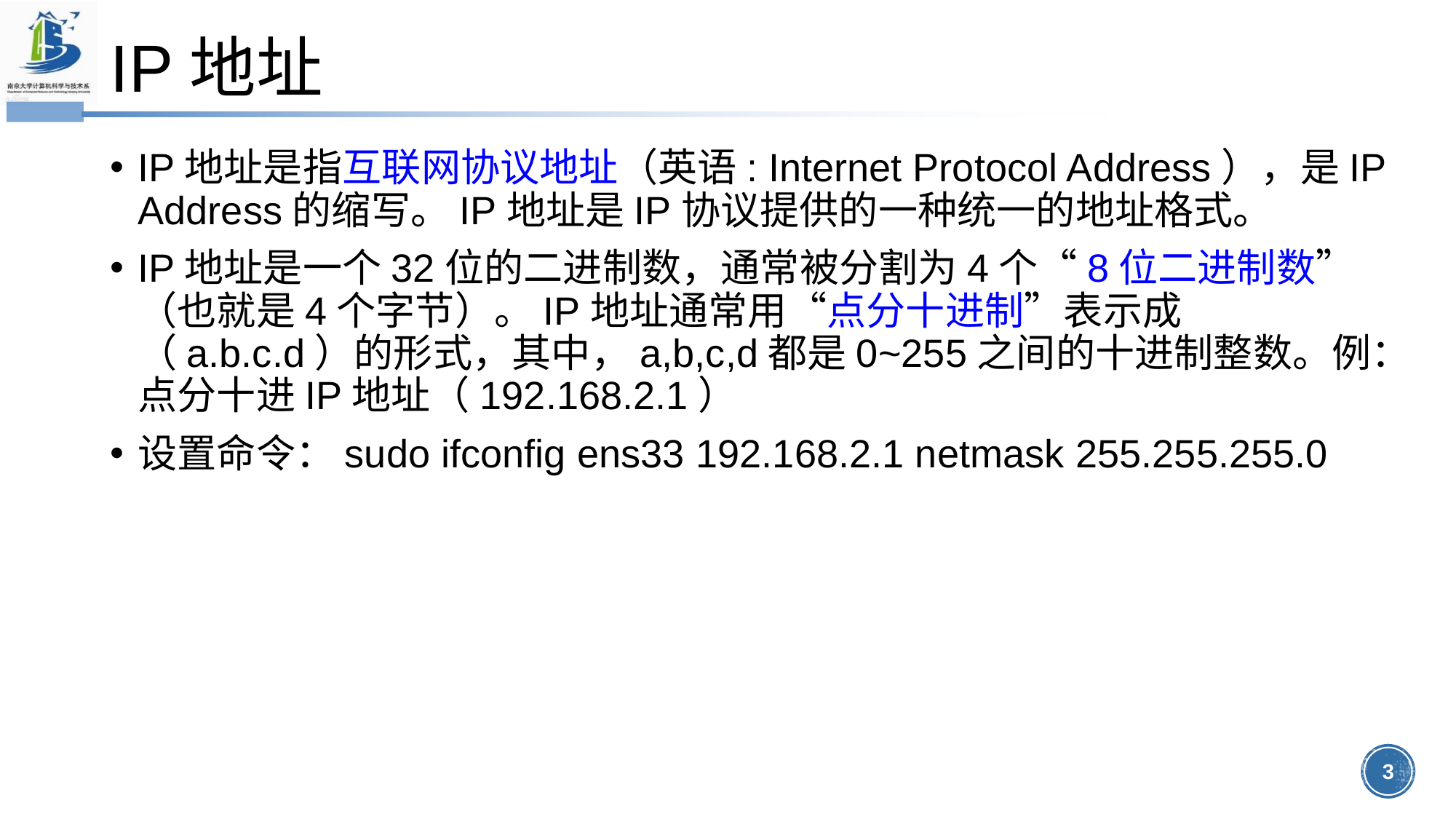

# IP地址
IP地址是指互联网协议地址（英语: Internet Protocol Address），是IP Address的缩写。IP地址是IP协议提供的一种统一的地址格式。
IP地址是一个32位的二进制数，通常被分割为4个“8位二进制数”（也就是4个字节）。IP地址通常用“点分十进制”表示成（a.b.c.d）的形式，其中，a,b,c,d都是0~255之间的十进制整数。例：点分十进IP地址（192.168.2.1）
设置命令：sudo ifconfig ens33 192.168.2.1 netmask 255.255.255.0

3